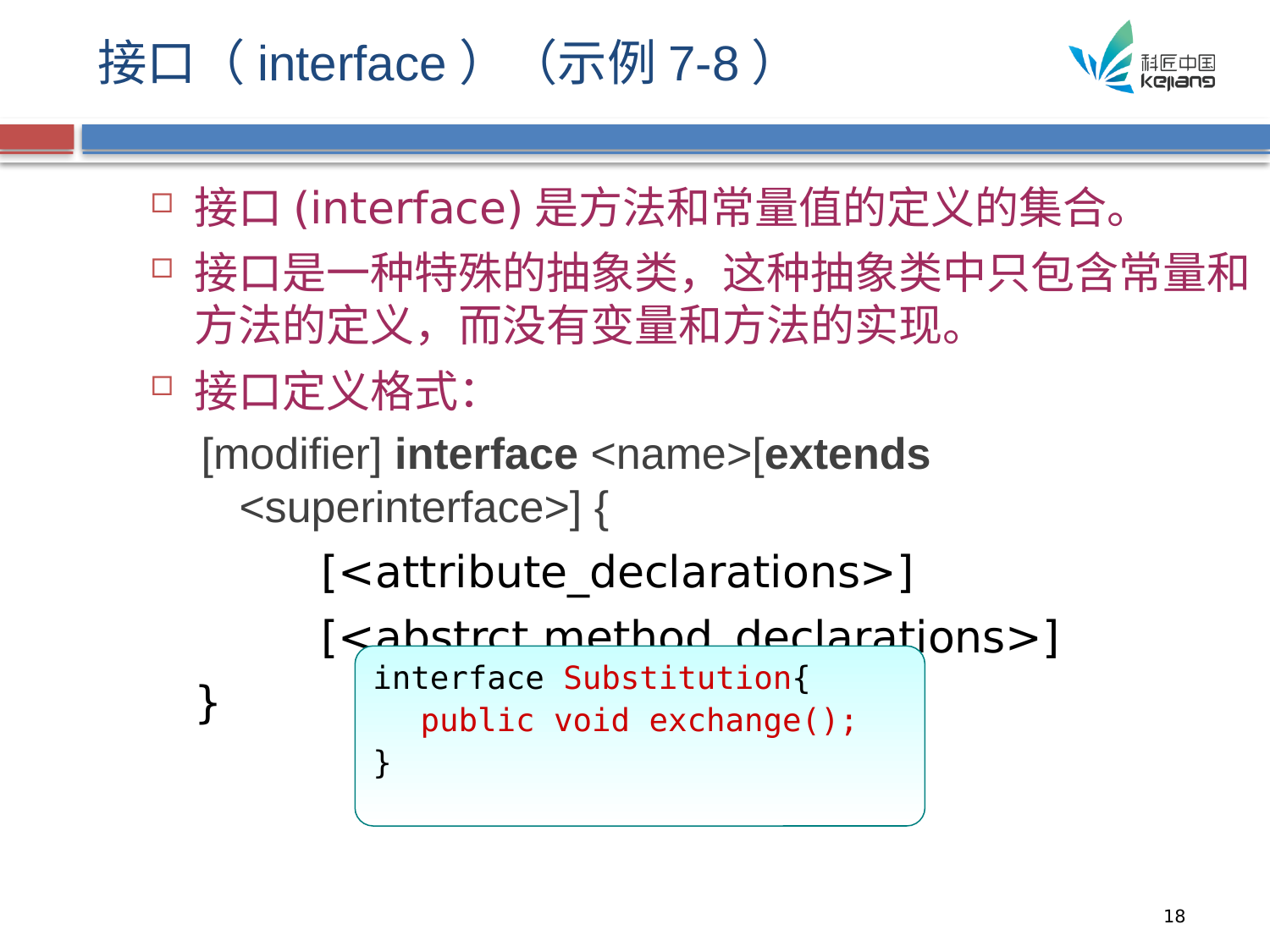

# 接口（interface）（示例7-8）
接口(interface)是方法和常量值的定义的集合。
接口是一种特殊的抽象类，这种抽象类中只包含常量和方法的定义，而没有变量和方法的实现。
接口定义格式：
[modifier] interface <name>[extends <superinterface>] {
		[<attribute_declarations>]
		[<abstrct method_declarations>]
	}
interface Substitution{
	public void exchange();
}
18